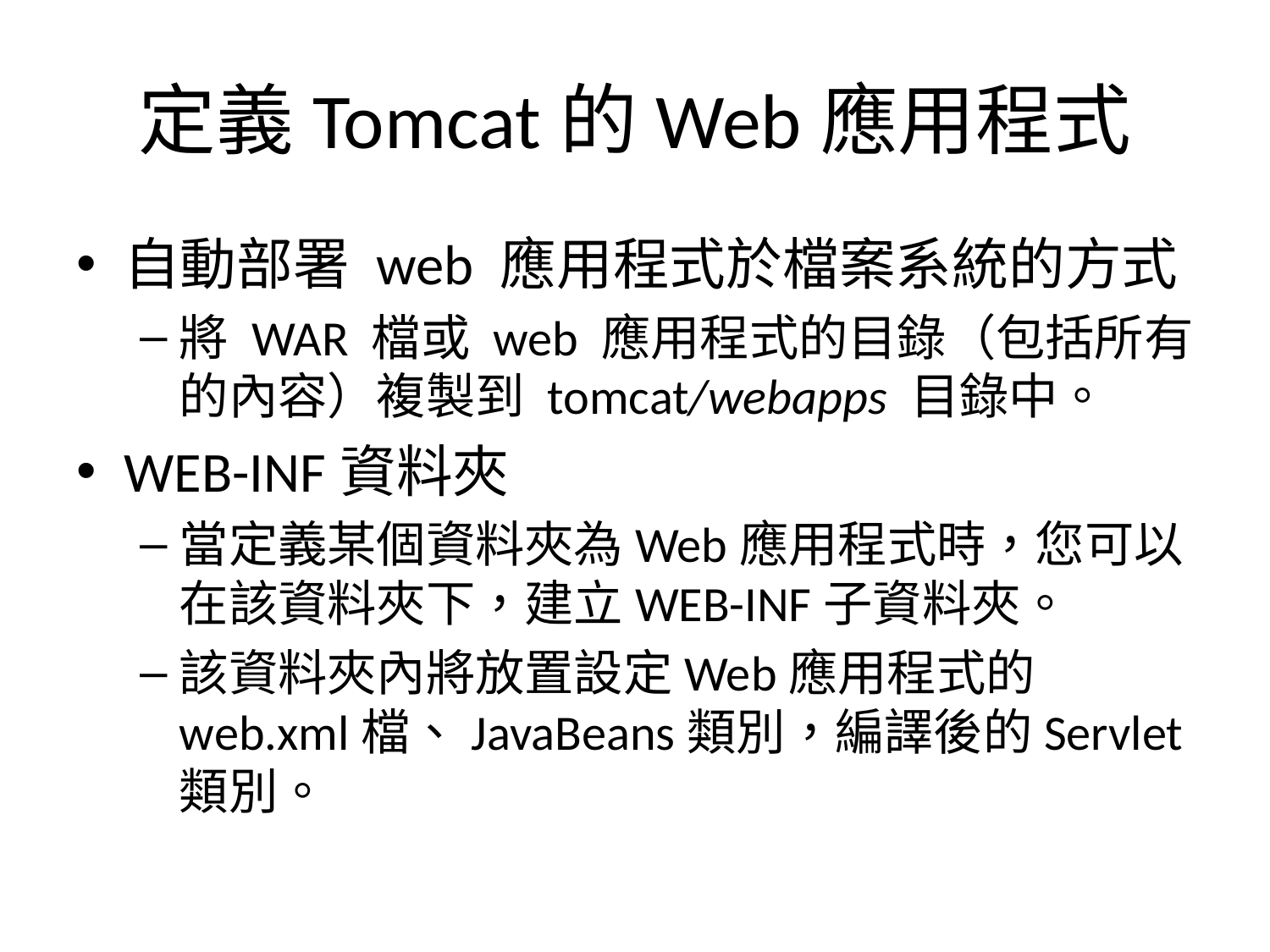

# 定義Tomcat的Web應用程式
自動部署 web 應用程式於檔案系統的方式
將 WAR 檔或 web 應用程式的目錄（包括所有的內容）複製到 tomcat/webapps 目錄中。
WEB-INF資料夾
當定義某個資料夾為Web應用程式時，您可以在該資料夾下，建立WEB-INF子資料夾。
該資料夾內將放置設定Web應用程式的web.xml檔、JavaBeans類別，編譯後的Servlet類別。